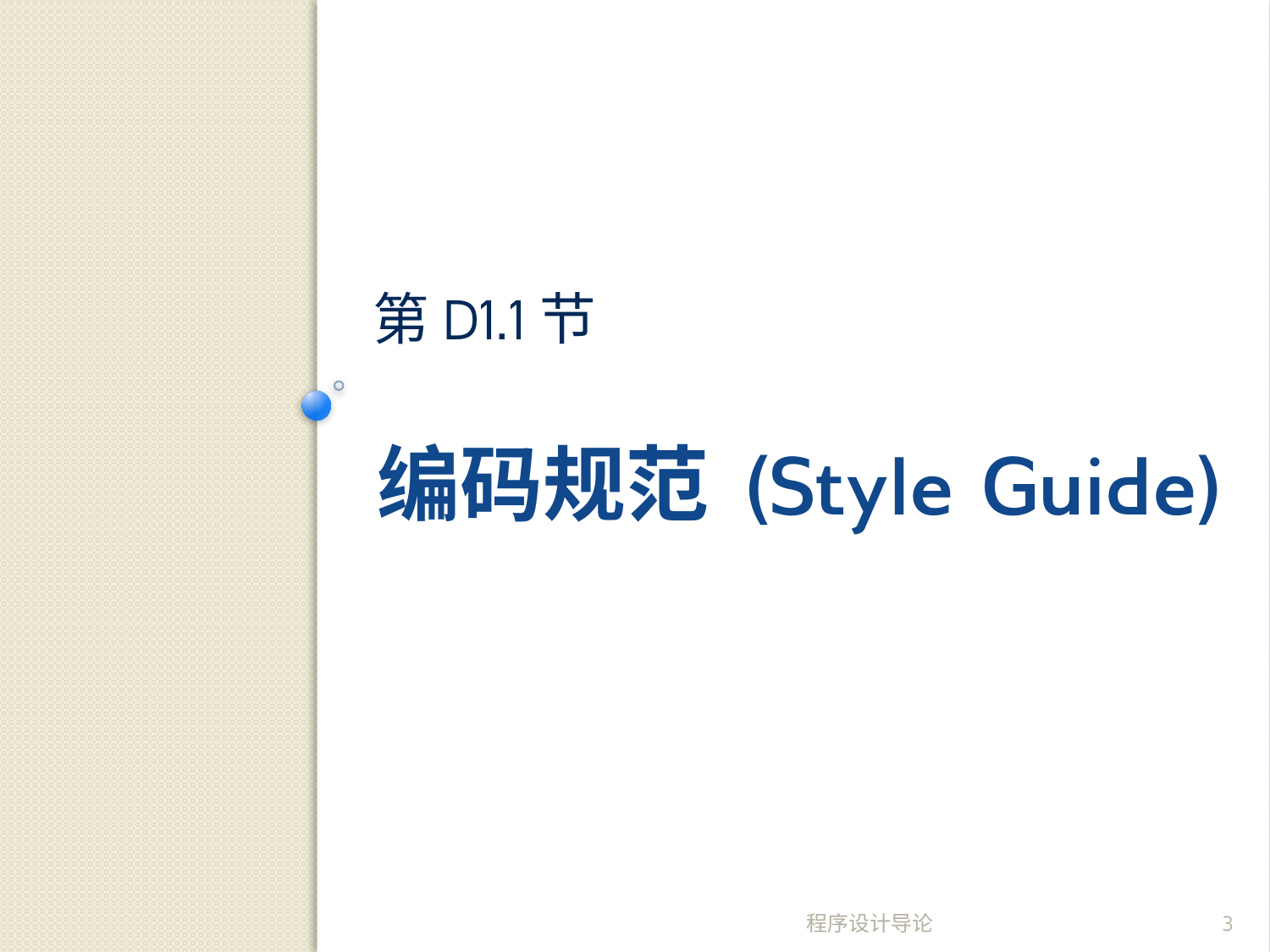

第D1.1节
# 编码规范 (Style Guide)
程序设计导论
3